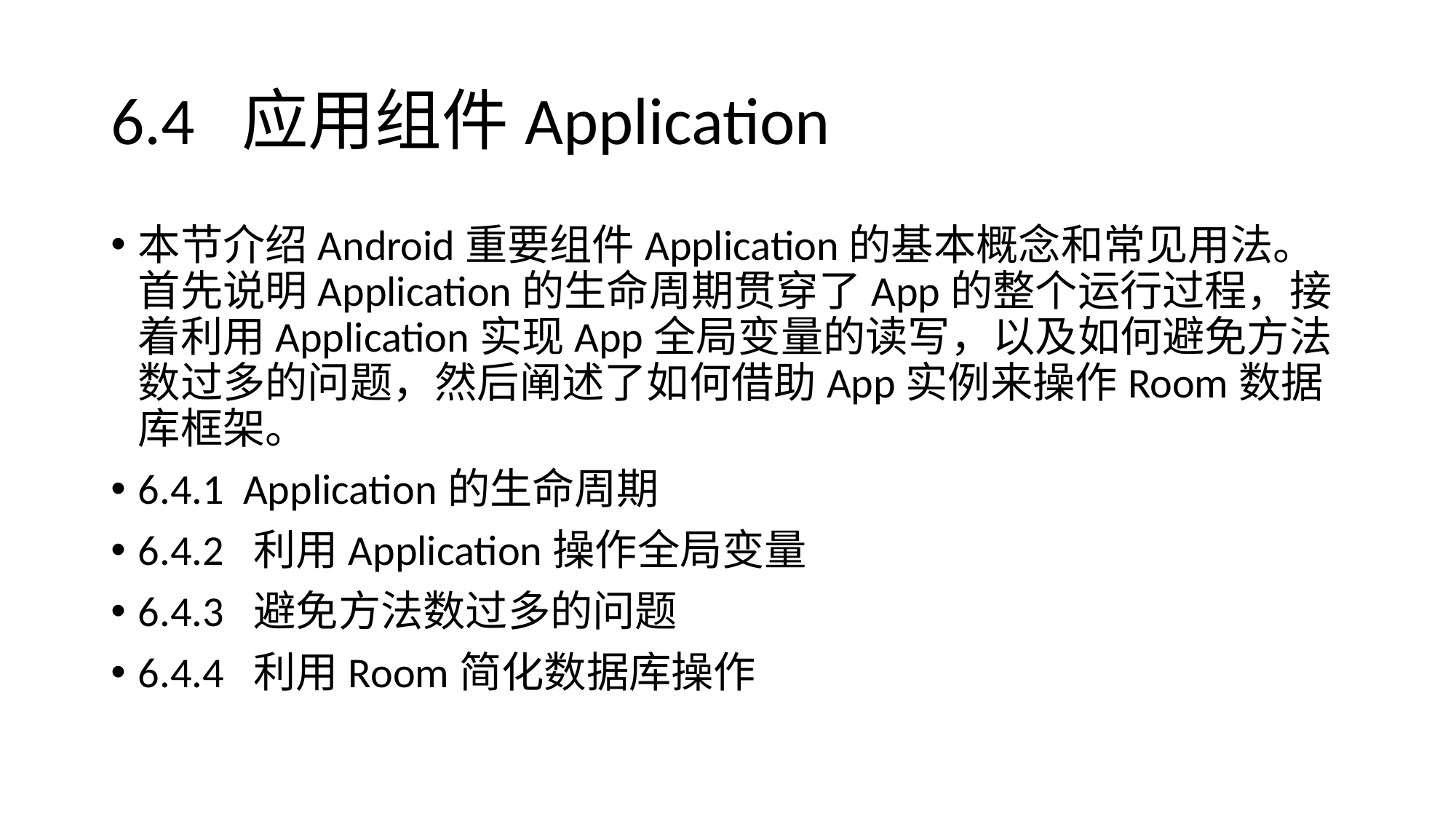

# 6.4  应用组件Application
本节介绍Android重要组件Application的基本概念和常见用法。首先说明Application的生命周期贯穿了App的整个运行过程，接着利用Application实现App全局变量的读写，以及如何避免方法数过多的问题，然后阐述了如何借助App实例来操作Room数据库框架。
6.4.1  Application的生命周期
6.4.2  利用Application操作全局变量
6.4.3  避免方法数过多的问题
6.4.4  利用Room简化数据库操作